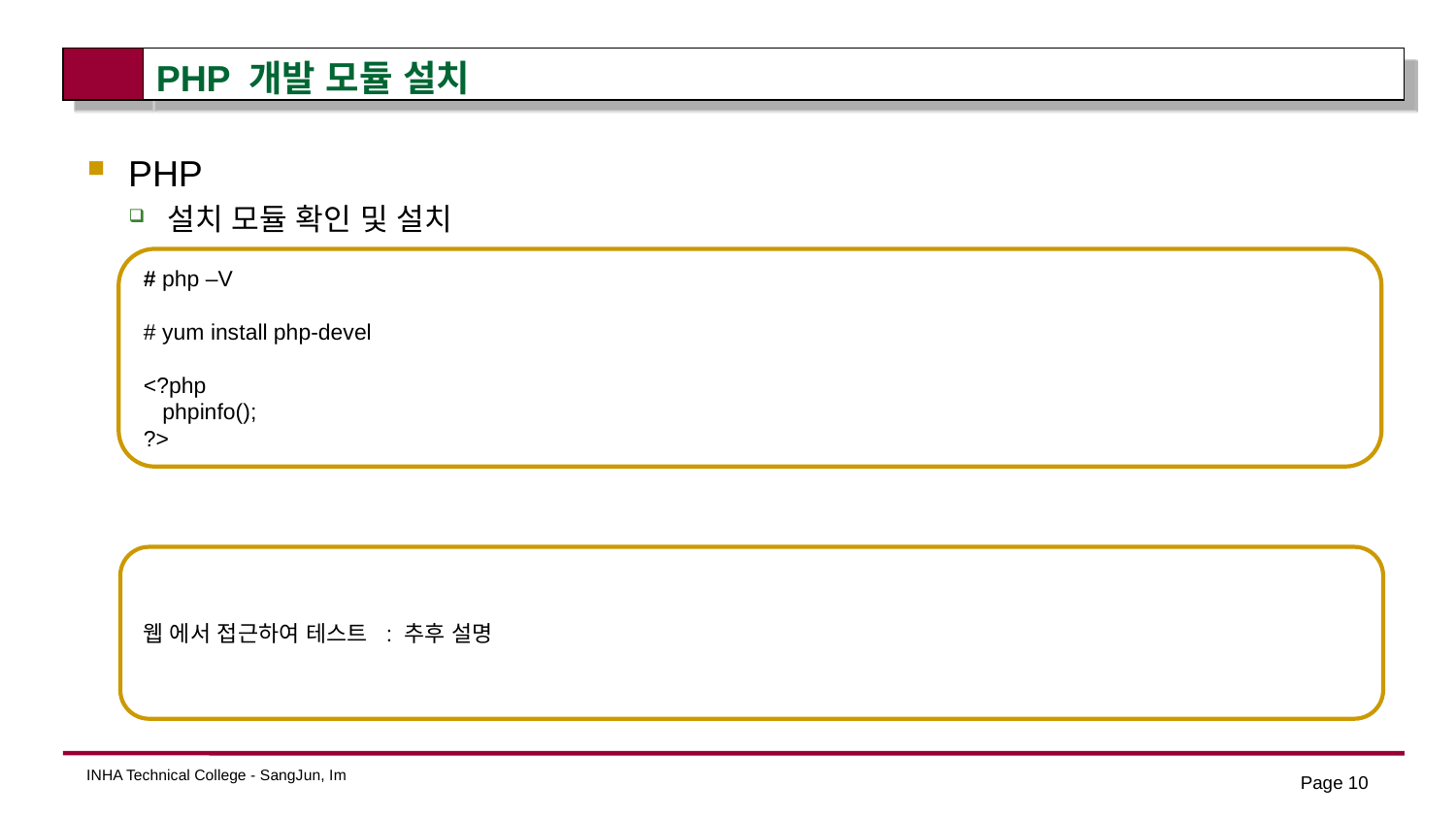

# PHP 개발 모듈 설치
PHP
설치 모듈 확인 및 설치

설치 확인
# php –V

# yum install php-devel

<?php
   phpinfo();
?>
웹 에서 접근하여 테스트  : 추후 설명
Page 10